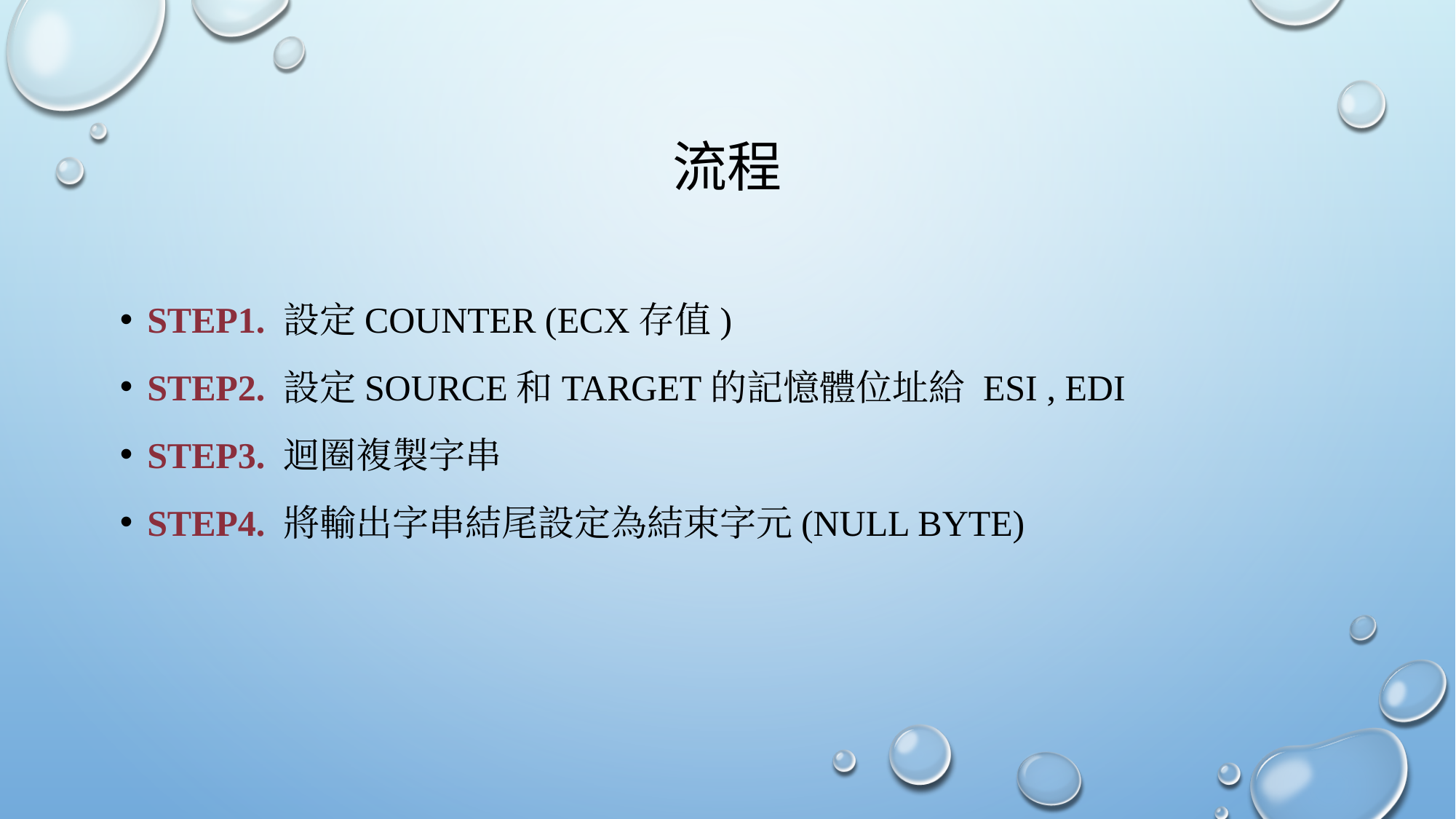

# 流程
STEP1. 設定COUNTER (ECX存值)
STEP2. 設定SOURCE和TARGET的記憶體位址給 ESI , EDI
STEP3. 迴圈複製字串
STEP4. 將輸出字串結尾設定為結束字元(NULL BYTE)